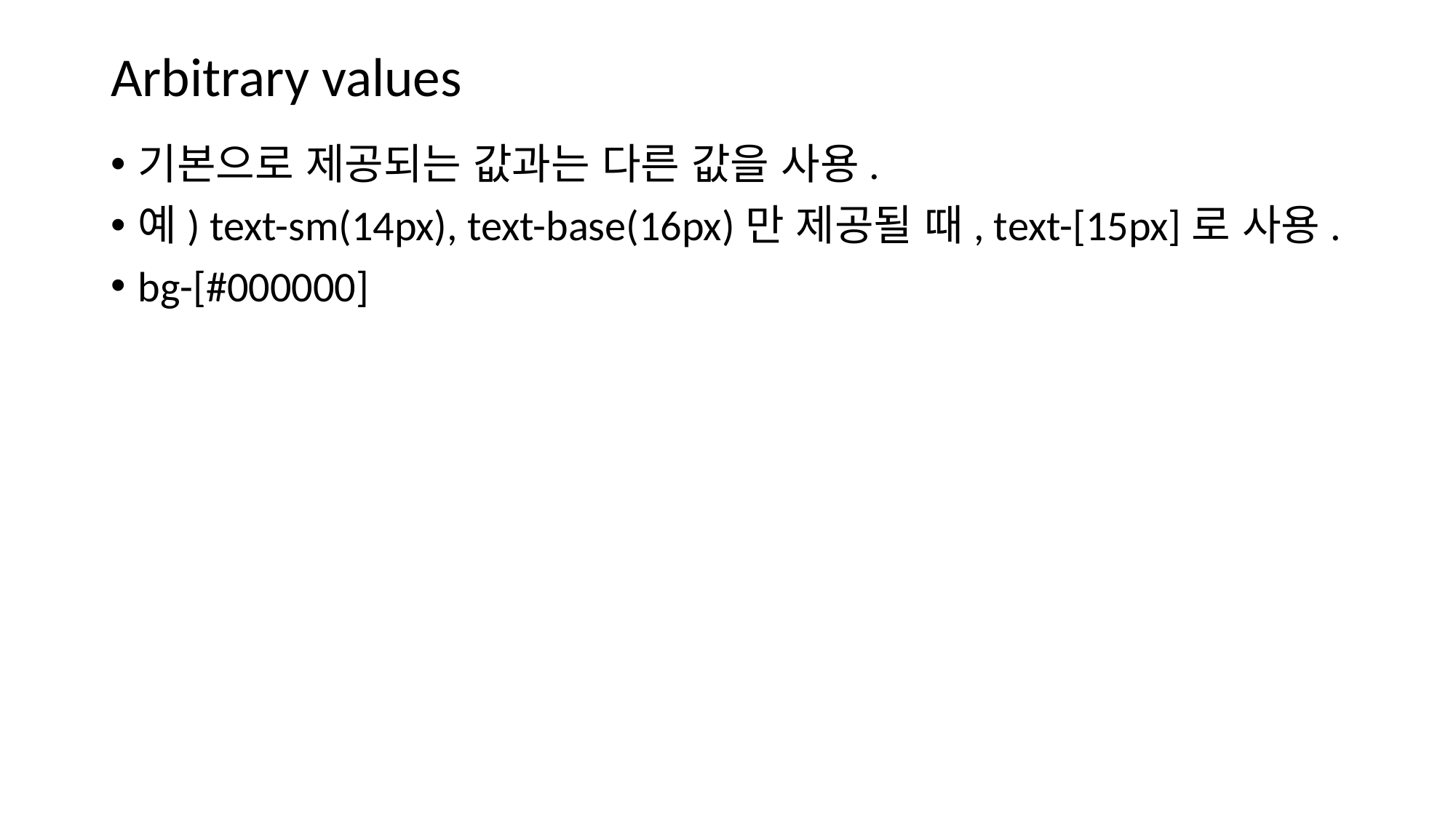

# Arbitrary values
기본으로 제공되는 값과는 다른 값을 사용.
예) text-sm(14px), text-base(16px)만 제공될 때, text-[15px]로 사용.
bg-[#000000]